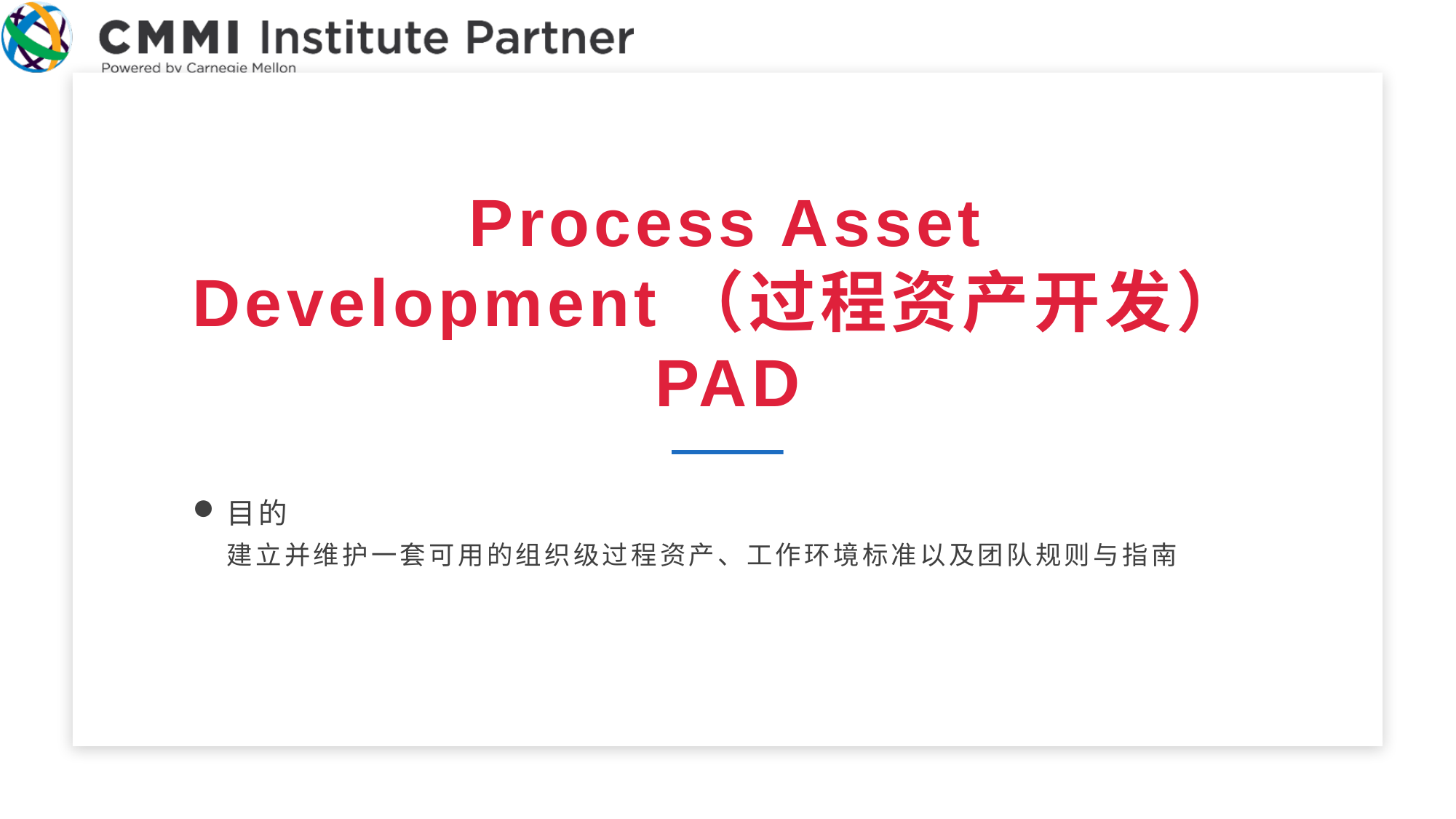

Process Asset Development（过程资产开发）PAD

目的
建立并维护一套可用的组织级过程资产、工作环境标准以及团队规则与指南